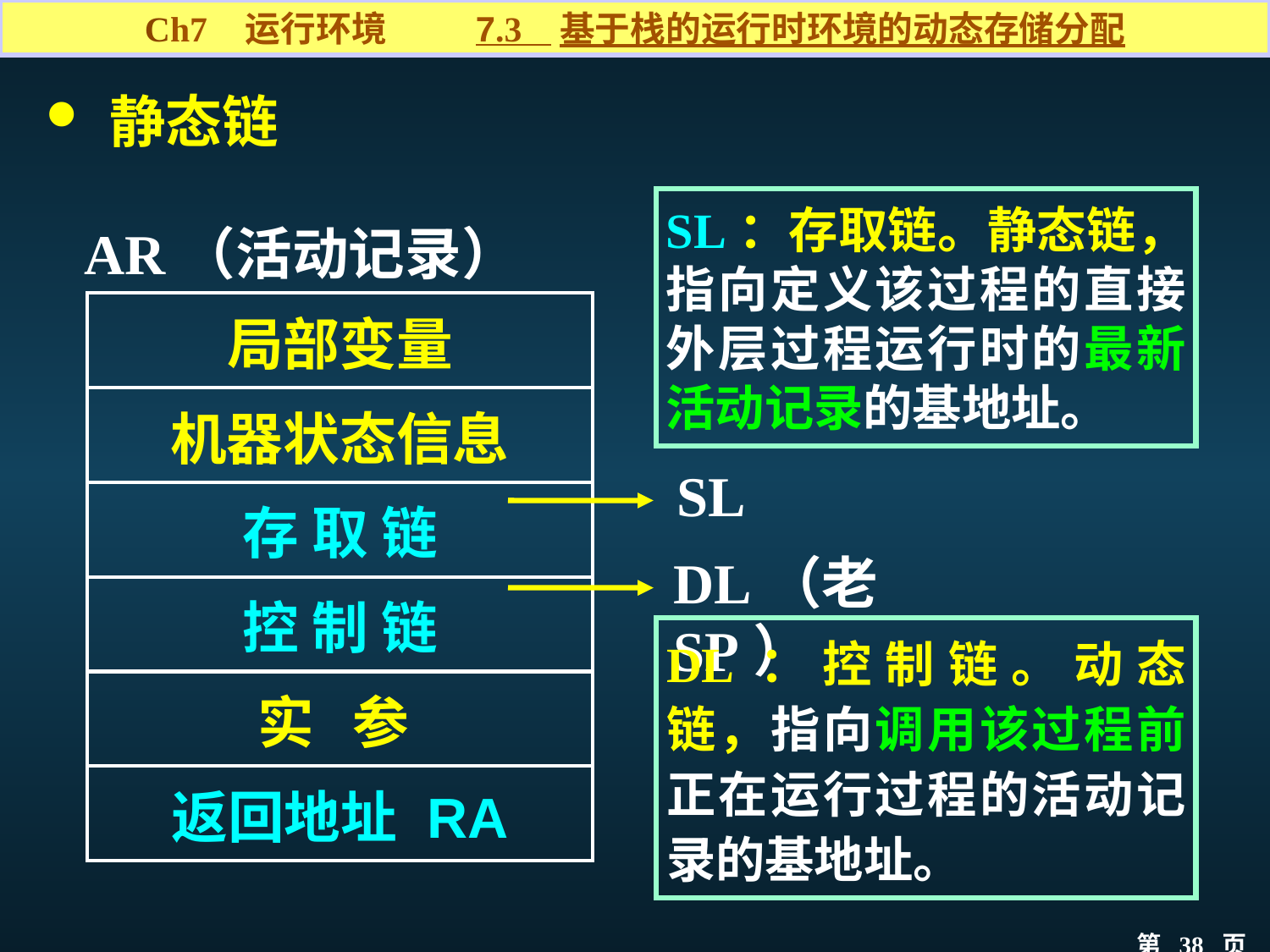

Ch7   运行环境          7.3   基于栈的运行时环境的动态存储分配
静态链
SL：存取链。静态链，指向定义该过程的直接外层过程运行时的最新活动记录的基地址。
SL

AR（活动记录）
| 局部变量 |
| --- |
| 机器状态信息 |
| 存 取 链 |
| 控 制 链 |
| 实 参 |
| 返回地址 RA |
DL（老SP）

DL：控制链。动态链，指向调用该过程前正在运行过程的活动记录的基地址。